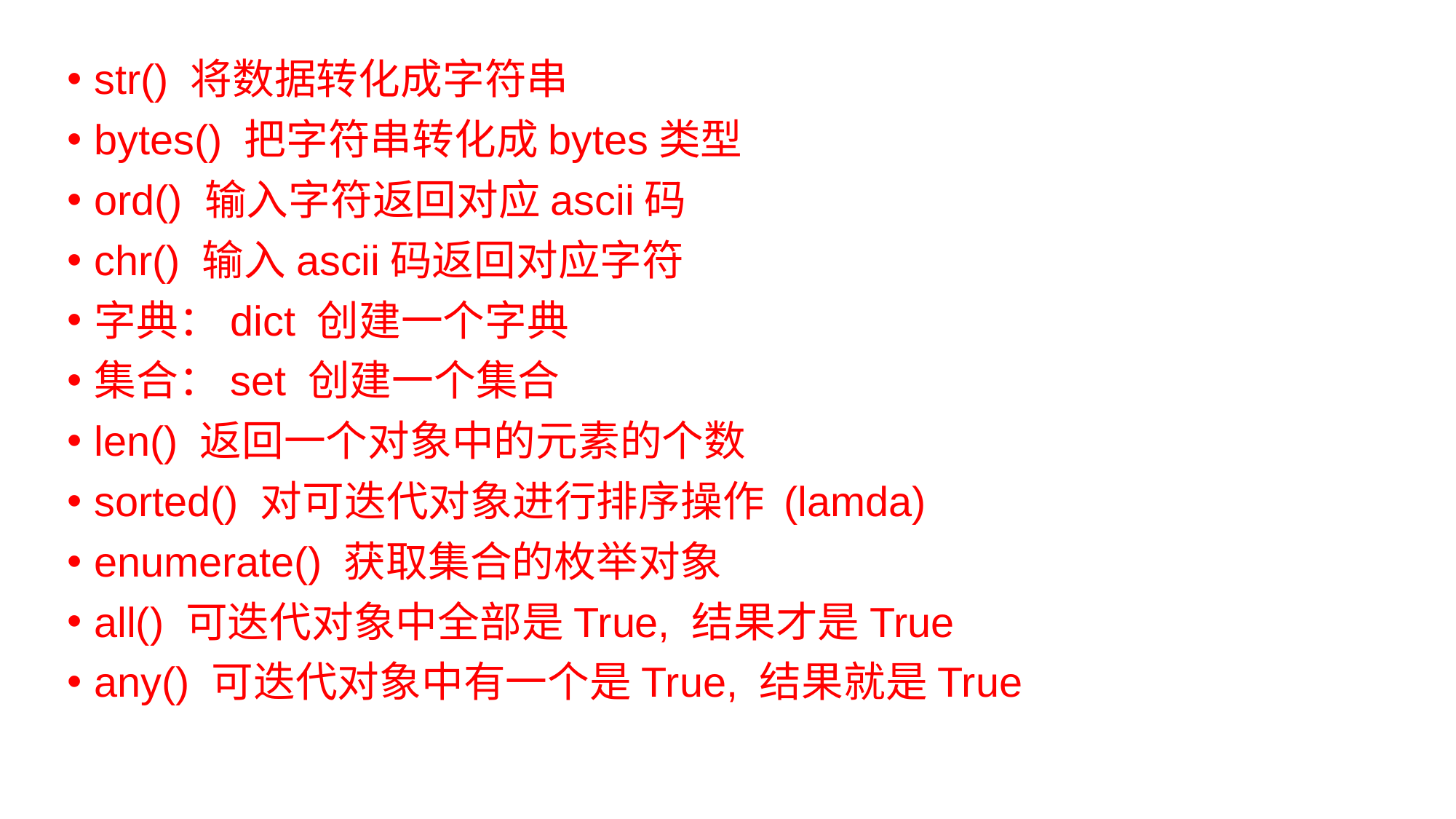

str() 将数据转化成字符串
bytes() 把字符串转化成bytes类型
ord() 输入字符返回对应ascii码
chr() 输入ascii码返回对应字符
字典：dict 创建一个字典
集合：set 创建一个集合
len() 返回一个对象中的元素的个数
sorted() 对可迭代对象进行排序操作 (lamda)
enumerate() 获取集合的枚举对象
all() 可迭代对象中全部是True, 结果才是True
any() 可迭代对象中有一个是True, 结果就是True